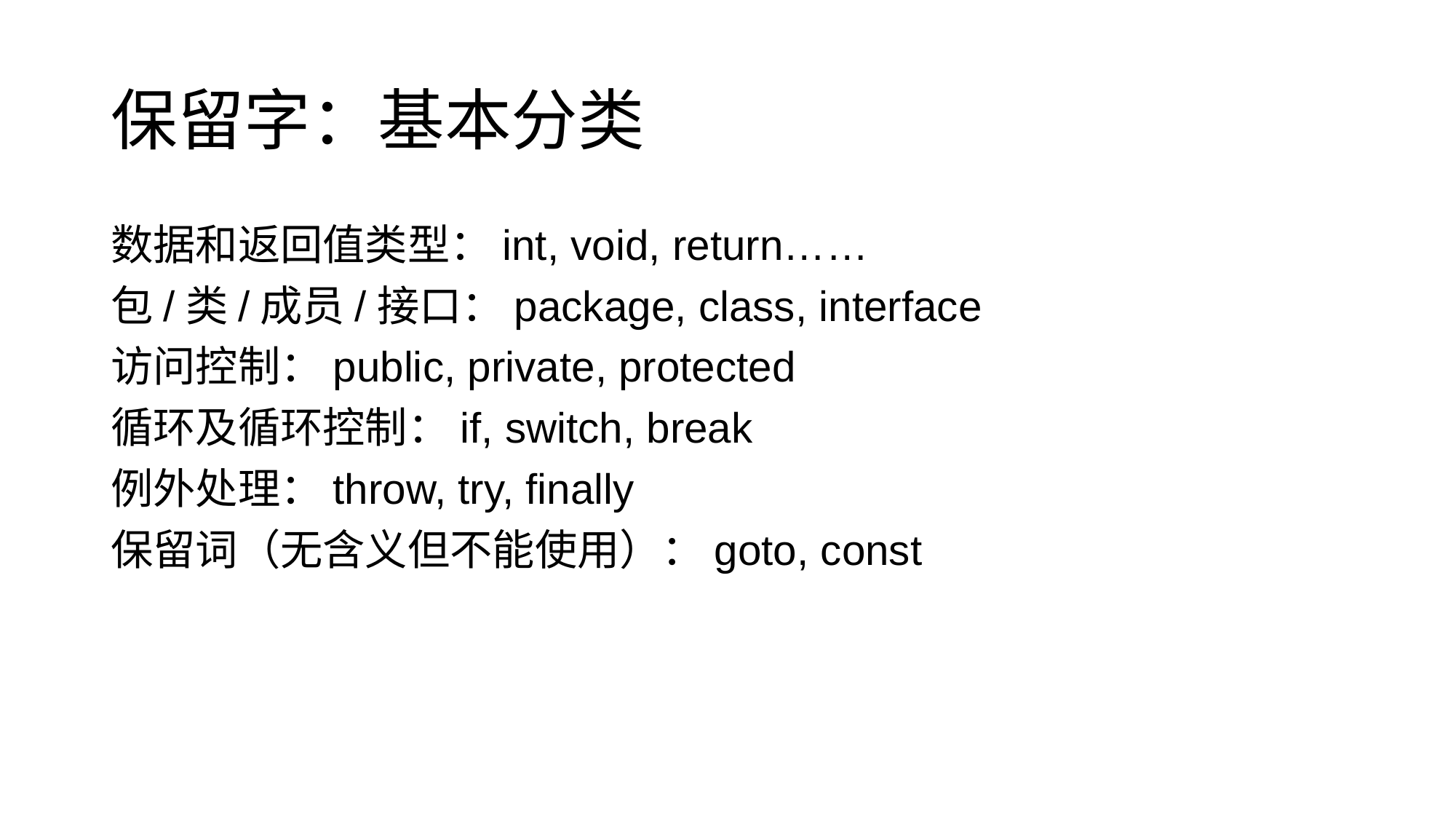

# 保留字：基本分类
数据和返回值类型：int, void, return……
包/类/成员/接口：package, class, interface
访问控制：public, private, protected
循环及循环控制：if, switch, break
例外处理：throw, try, finally
保留词（无含义但不能使用）：goto, const